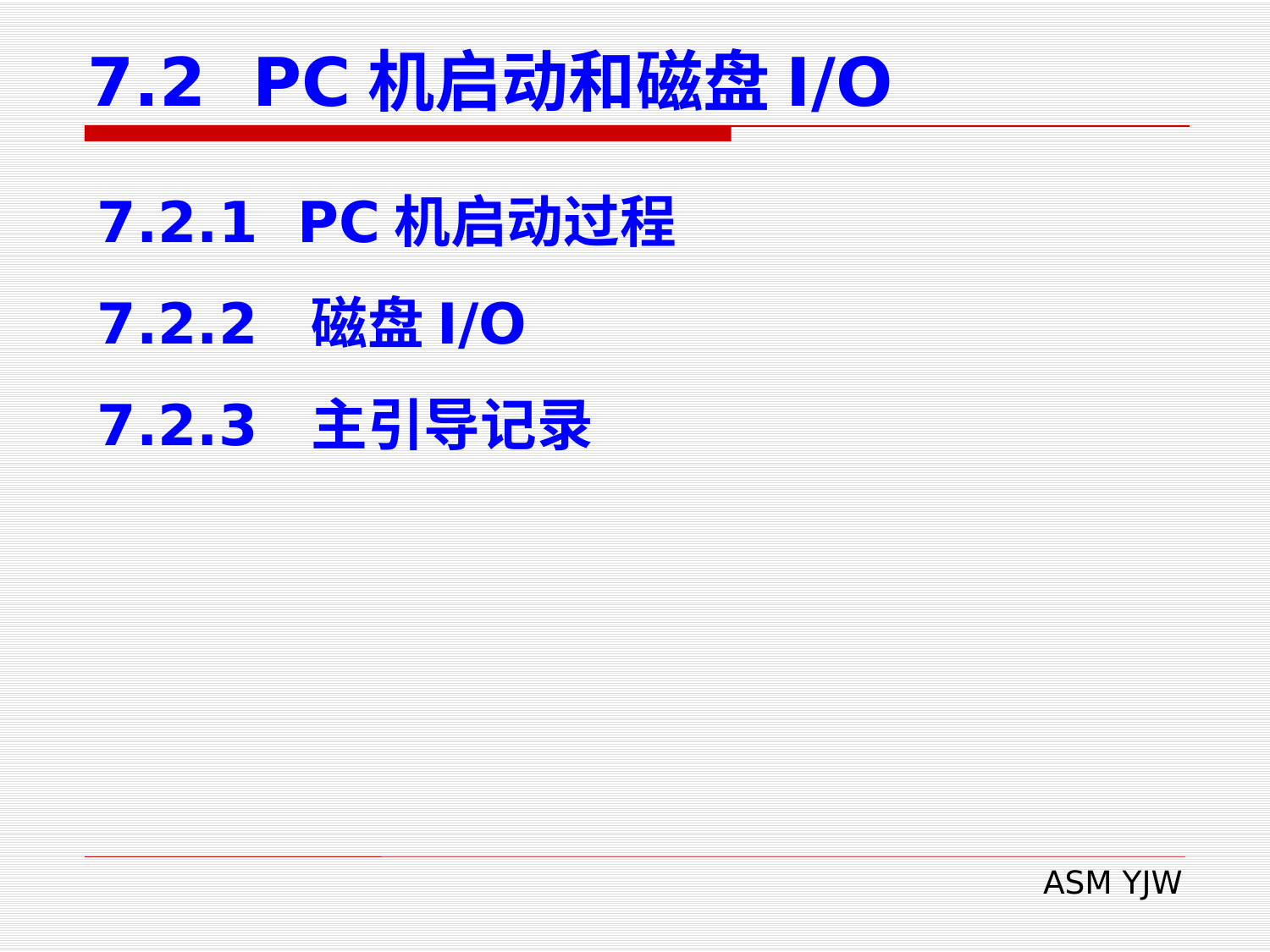

# 7.2  PC机启动和磁盘I/O
7.2.1  PC机启动过程
7.2.2  磁盘I/O
7.2.3  主引导记录